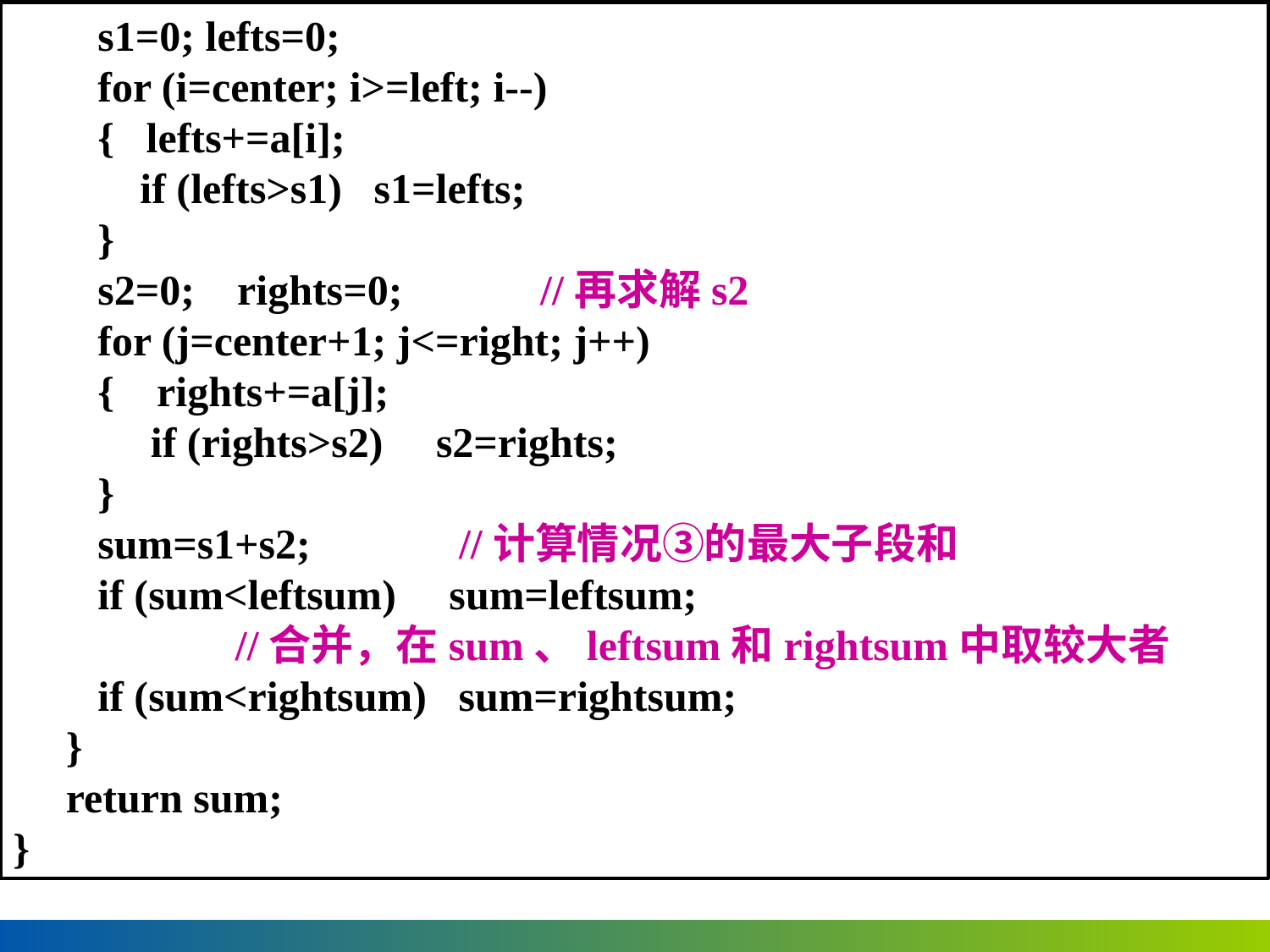

s1=0; lefts=0;
        for (i=center; i>=left; i--)
        {   lefts+=a[i];
            if (lefts>s1)   s1=lefts;
        }
        s2=0;    rights=0;             //再求解s2
        for (j=center+1; j<=right; j++)
        {    rights+=a[j];
             if (rights>s2)     s2=rights;
        }
        sum=s1+s2;              //计算情况③的最大子段和
        if (sum<leftsum)     sum=leftsum;
                     //合并，在sum、leftsum和rightsum中取较大者
        if (sum<rightsum)   sum=rightsum;
     }
     return sum;
}